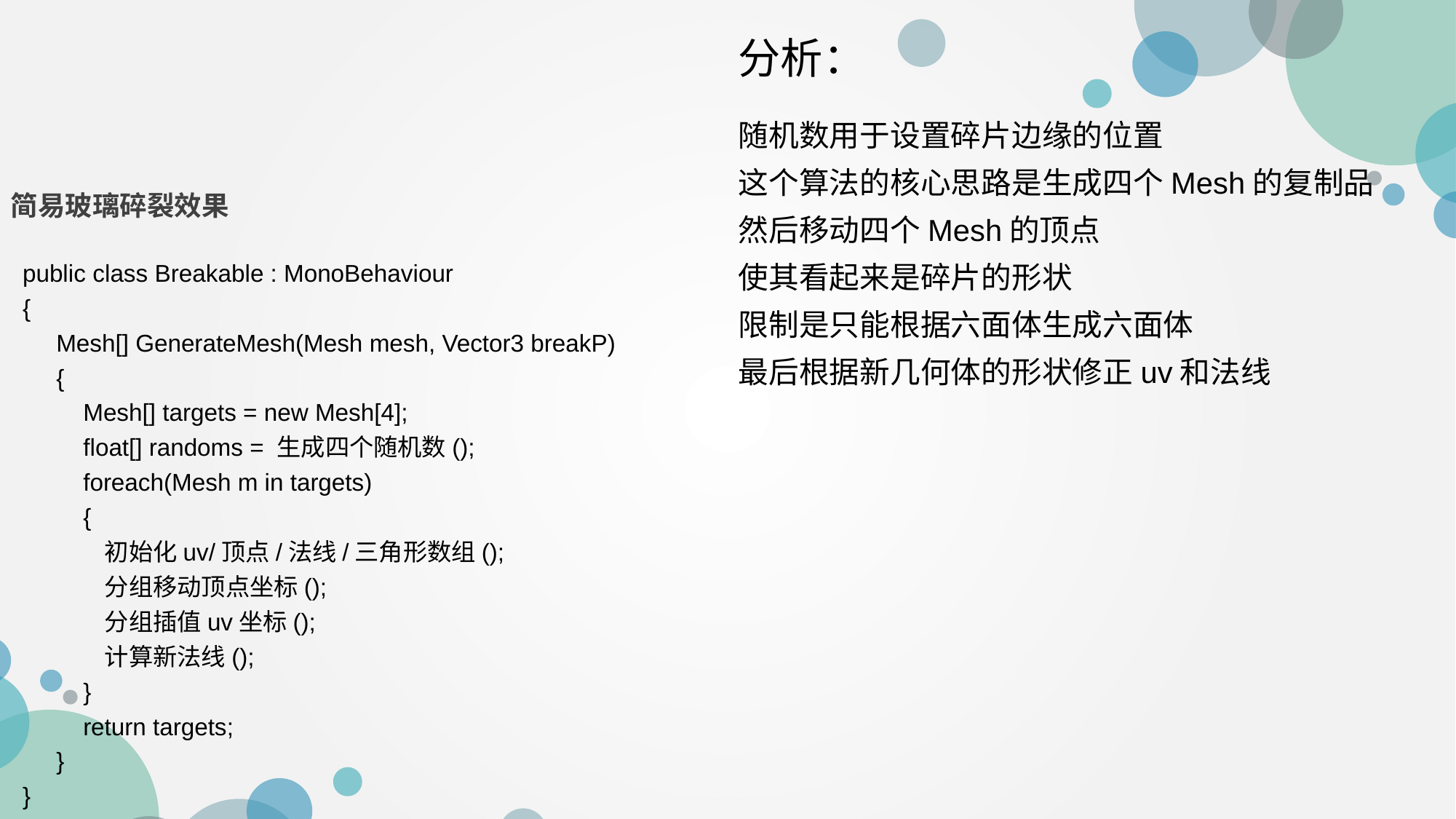

分析：
随机数用于设置碎片边缘的位置
这个算法的核心思路是生成四个Mesh的复制品
然后移动四个Mesh的顶点
使其看起来是碎片的形状
限制是只能根据六面体生成六面体
最后根据新几何体的形状修正uv和法线
简易玻璃碎裂效果
public class Breakable : MonoBehaviour
{
     Mesh[] GenerateMesh(Mesh mesh, Vector3 breakP)
     {
         Mesh[] targets = new Mesh[4];
         float[] randoms = 生成四个随机数();
         foreach(Mesh m in targets)
         {
              初始化uv/顶点/法线/三角形数组();
              分组移动顶点坐标();
              分组插值uv坐标();
              计算新法线();
         }
         return targets;
     }
}